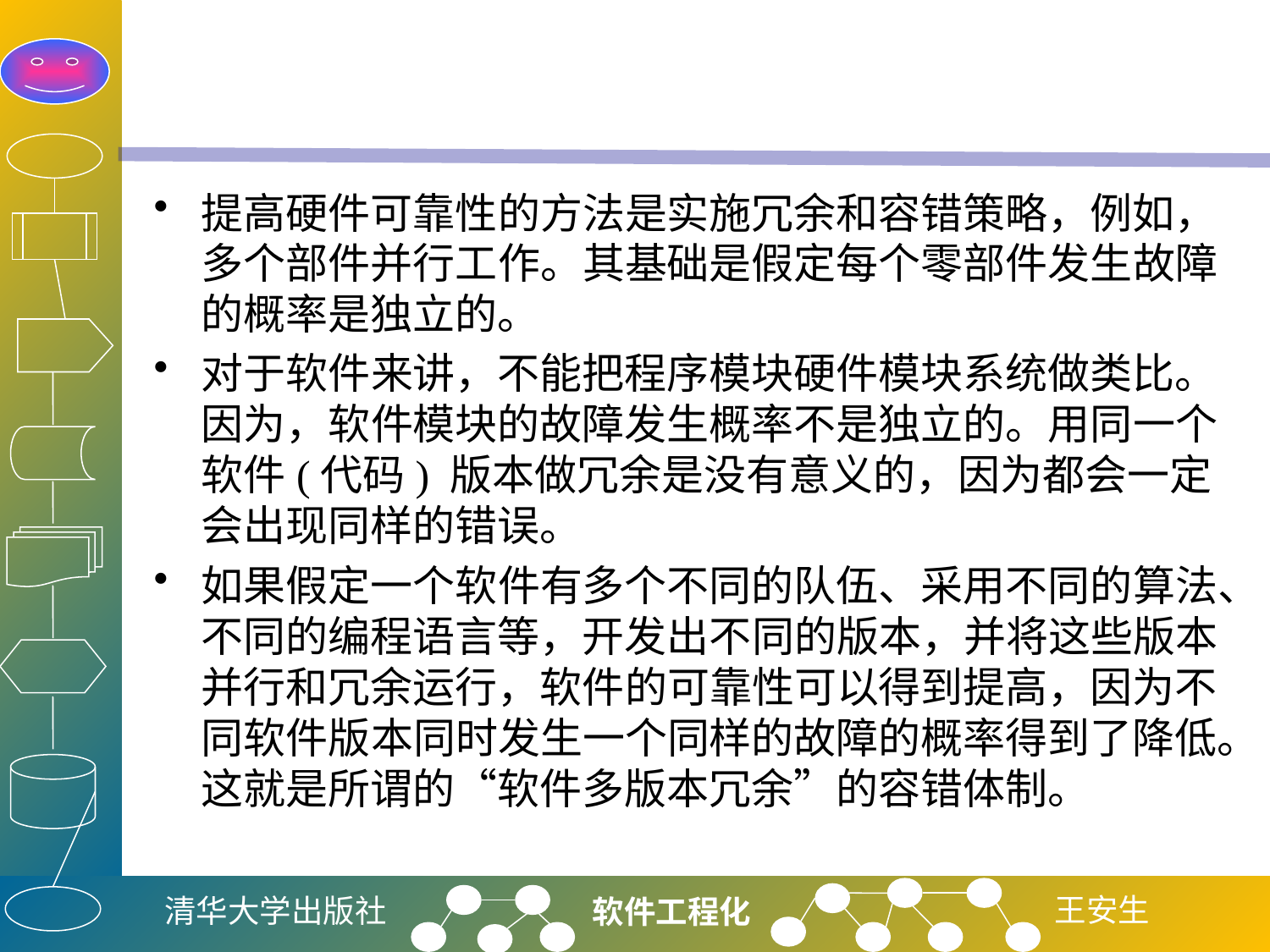

#
提高硬件可靠性的方法是实施冗余和容错策略，例如，多个部件并行工作。其基础是假定每个零部件发生故障的概率是独立的。
对于软件来讲，不能把程序模块硬件模块系统做类比。因为，软件模块的故障发生概率不是独立的。用同一个软件(代码) 版本做冗余是没有意义的，因为都会一定会出现同样的错误。
如果假定一个软件有多个不同的队伍、采用不同的算法、不同的编程语言等，开发出不同的版本，并将这些版本并行和冗余运行，软件的可靠性可以得到提高，因为不同软件版本同时发生一个同样的故障的概率得到了降低。这就是所谓的“软件多版本冗余”的容错体制。